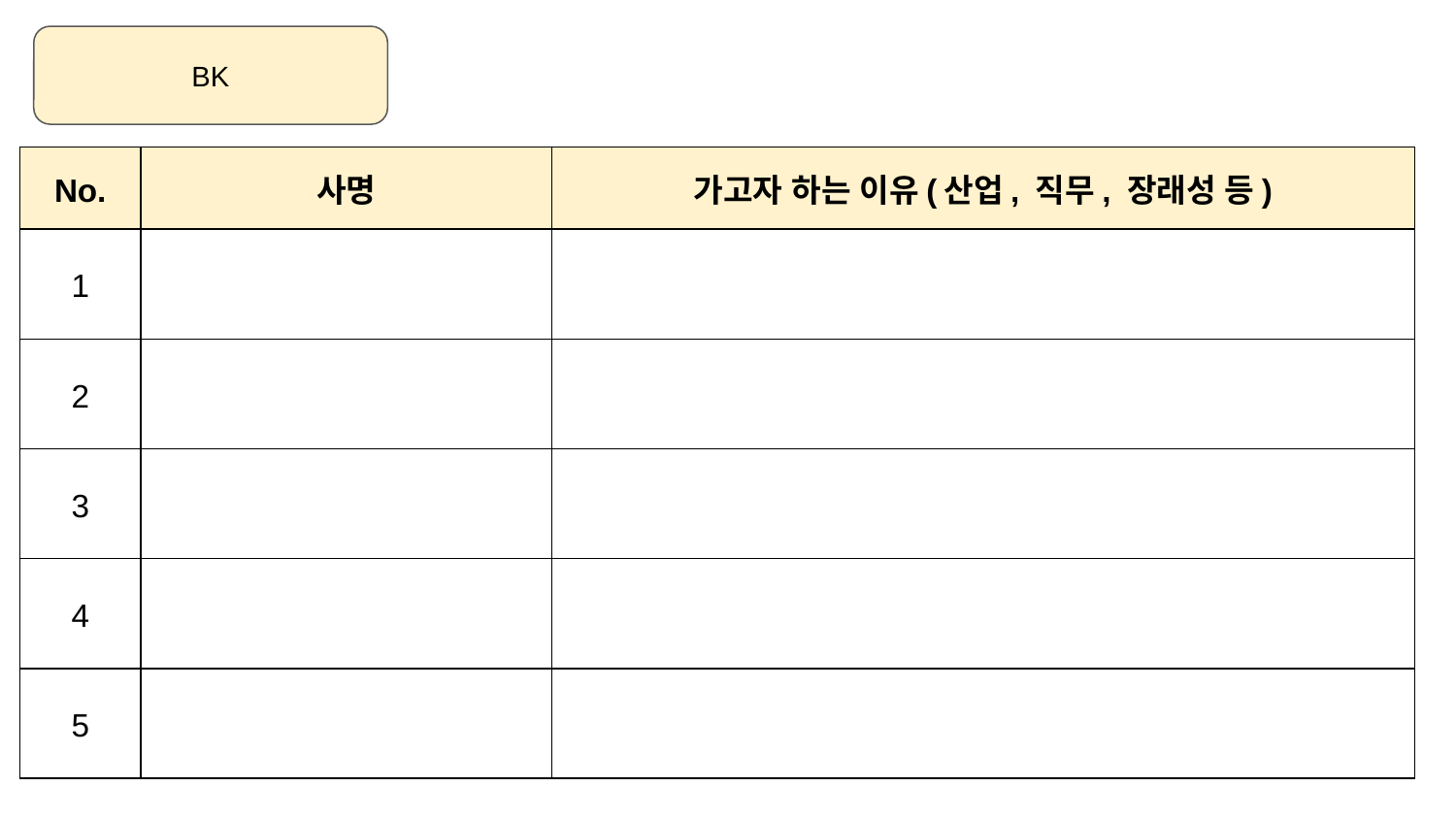

BK
| No. | 사명 | 가고자 하는 이유(산업, 직무, 장래성 등) |
| --- | --- | --- |
| 1 |  |  |
| 2 |  |  |
| 3 |  |  |
| 4 |  |  |
| 5 |  |  |